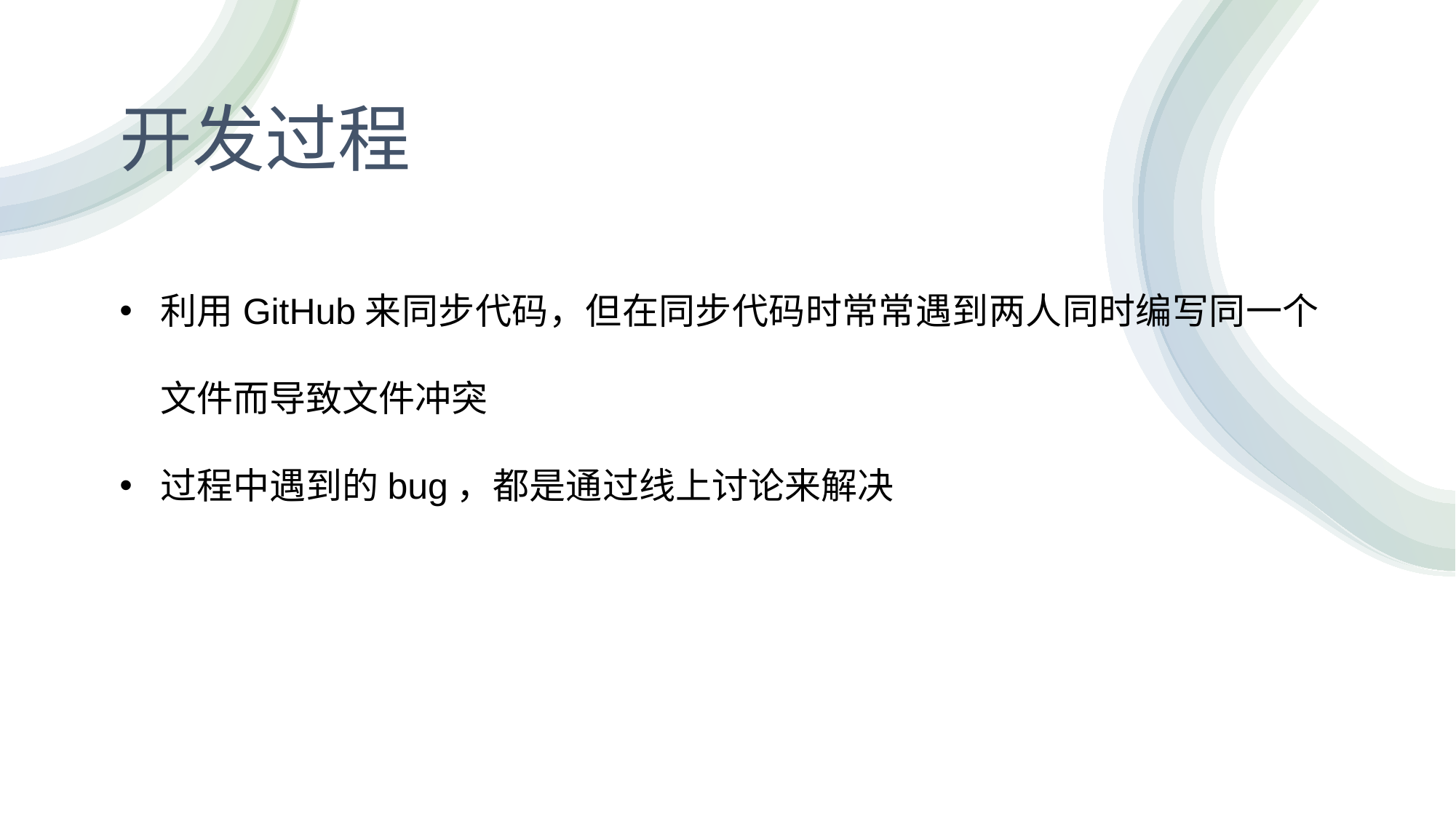

开发过程

利用GitHub来同步代码，但在同步代码时常常遇到两人同时编写同一个文件而导致文件冲突
过程中遇到的bug，都是通过线上讨论来解决